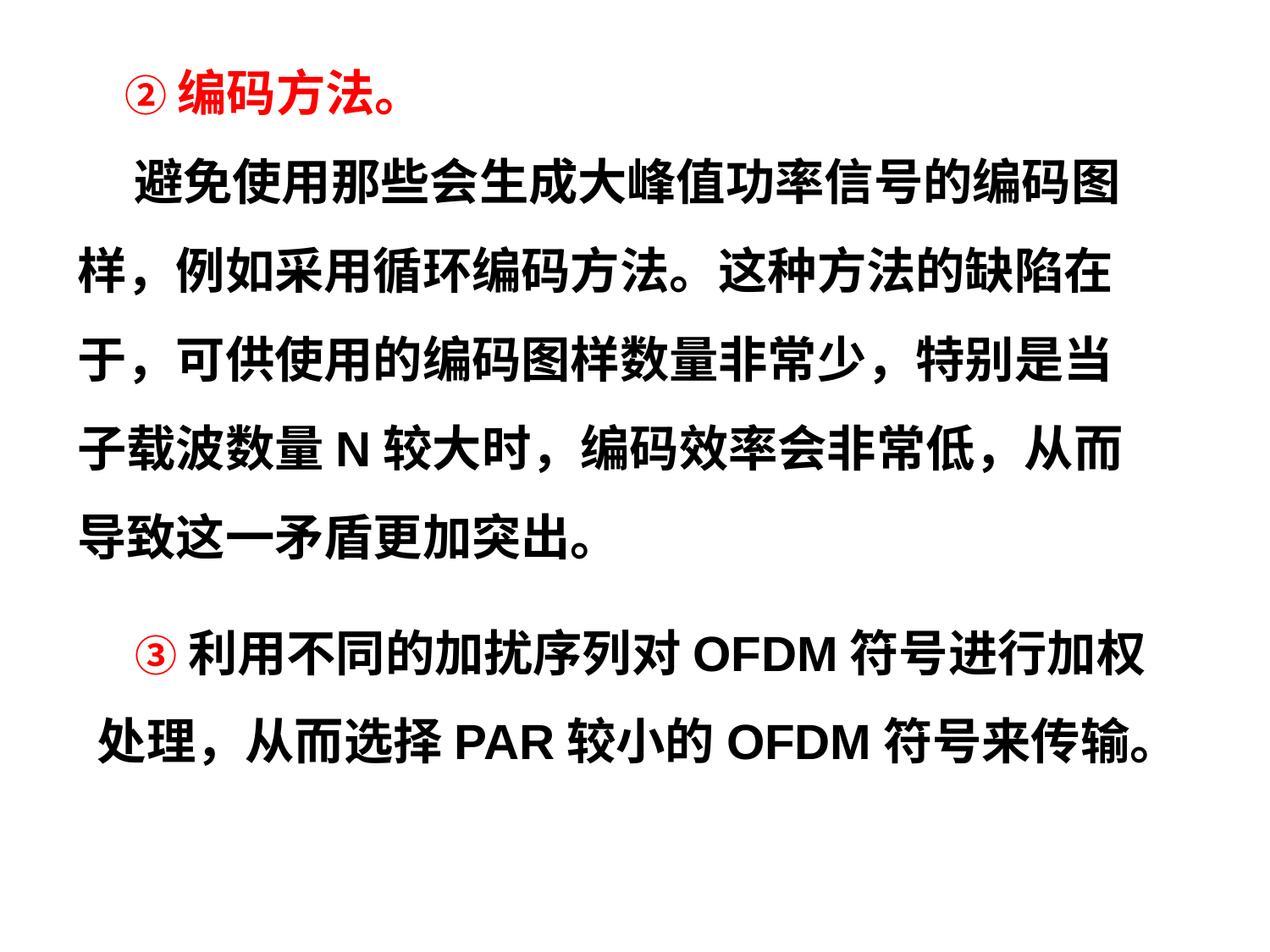

②编码方法。
    避免使用那些会生成大峰值功率信号的编码图样，例如采用循环编码方法。这种方法的缺陷在于，可供使用的编码图样数量非常少，特别是当子载波数量N较大时，编码效率会非常低，从而导致这一矛盾更加突出。
    ③利用不同的加扰序列对OFDM符号进行加权处理，从而选择PAR较小的OFDM符号来传输。